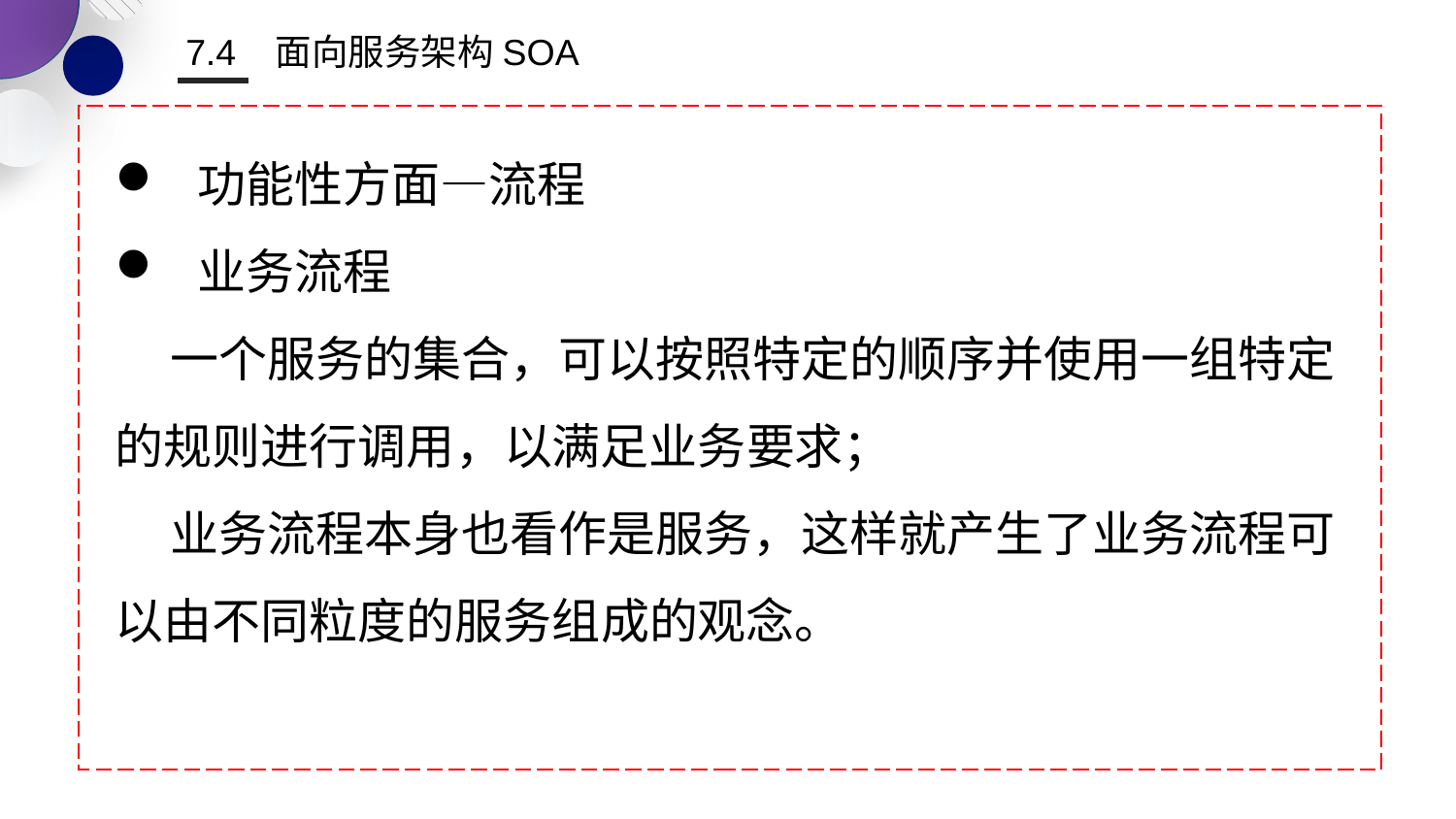

7.4   面向服务架构SOA

  功能性方面—流程
  业务流程
    一个服务的集合，可以按照特定的顺序并使用一组特定的规则进行调用，以满足业务要求；
    业务流程本身也看作是服务，这样就产生了业务流程可以由不同粒度的服务组成的观念。